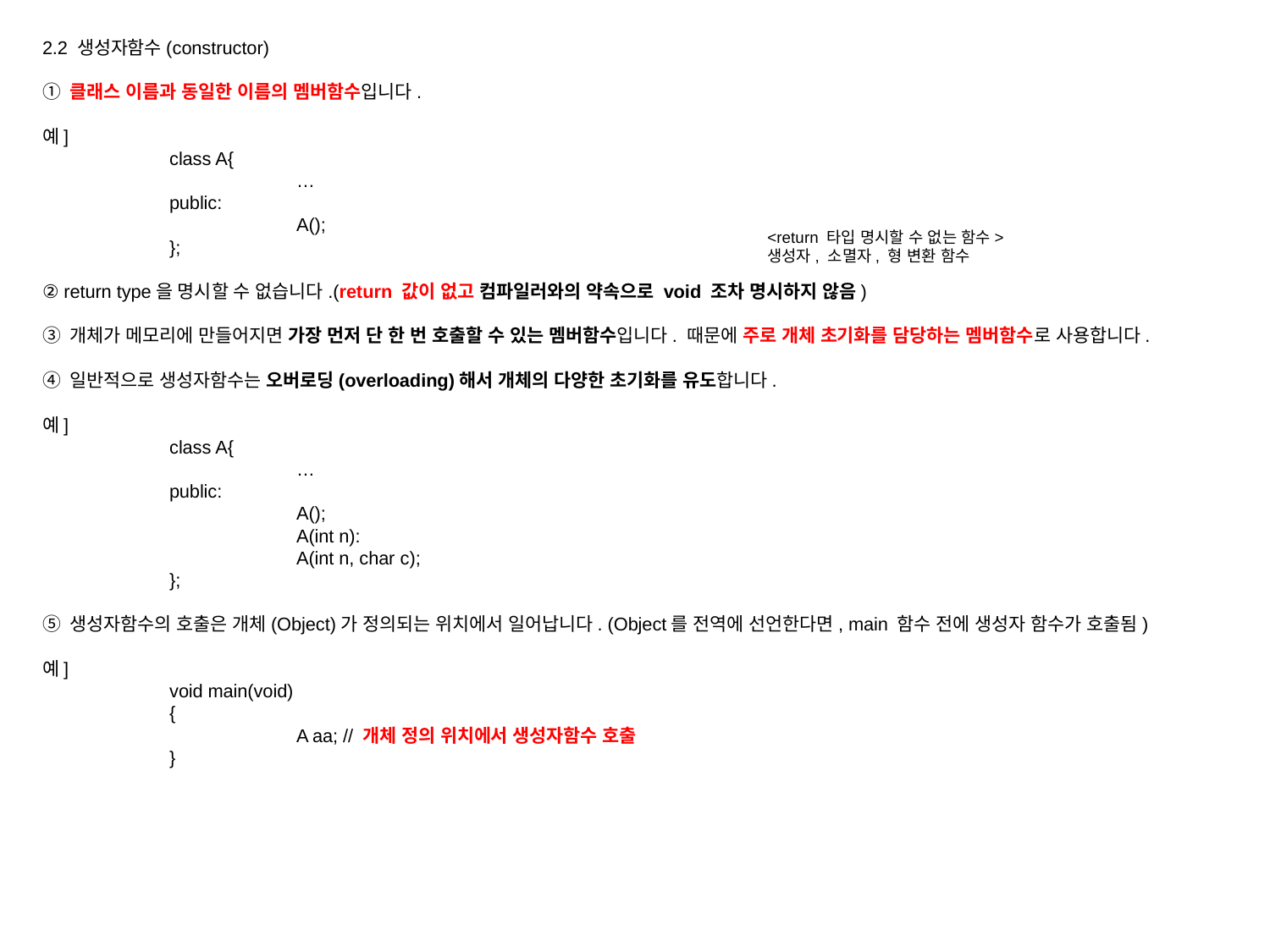

2.2 생성자함수(constructor)

① 클래스 이름과 동일한 이름의 멤버함수입니다.

예]
	class A{
		…
	public:
		A();
	};

② return type을 명시할 수 없습니다.(return 값이 없고 컴파일러와의 약속으로 void 조차 명시하지 않음)

③ 개체가 메모리에 만들어지면 가장 먼저 단 한 번 호출할 수 있는 멤버함수입니다. 때문에 주로 개체 초기화를 담당하는 멤버함수로 사용합니다.

④ 일반적으로 생성자함수는 오버로딩(overloading)해서 개체의 다양한 초기화를 유도합니다.

예]
	class A{
		…
	public:
		A();
		A(int n):
		A(int n, char c);
	};

⑤ 생성자함수의 호출은 개체(Object)가 정의되는 위치에서 일어납니다. (Object를 전역에 선언한다면, main 함수 전에 생성자 함수가 호출됨)

예]
	void main(void)
	{
		A aa; // 개체 정의 위치에서 생성자함수 호출
	}
<return 타입 명시할 수 없는 함수>
생성자, 소멸자, 형 변환 함수